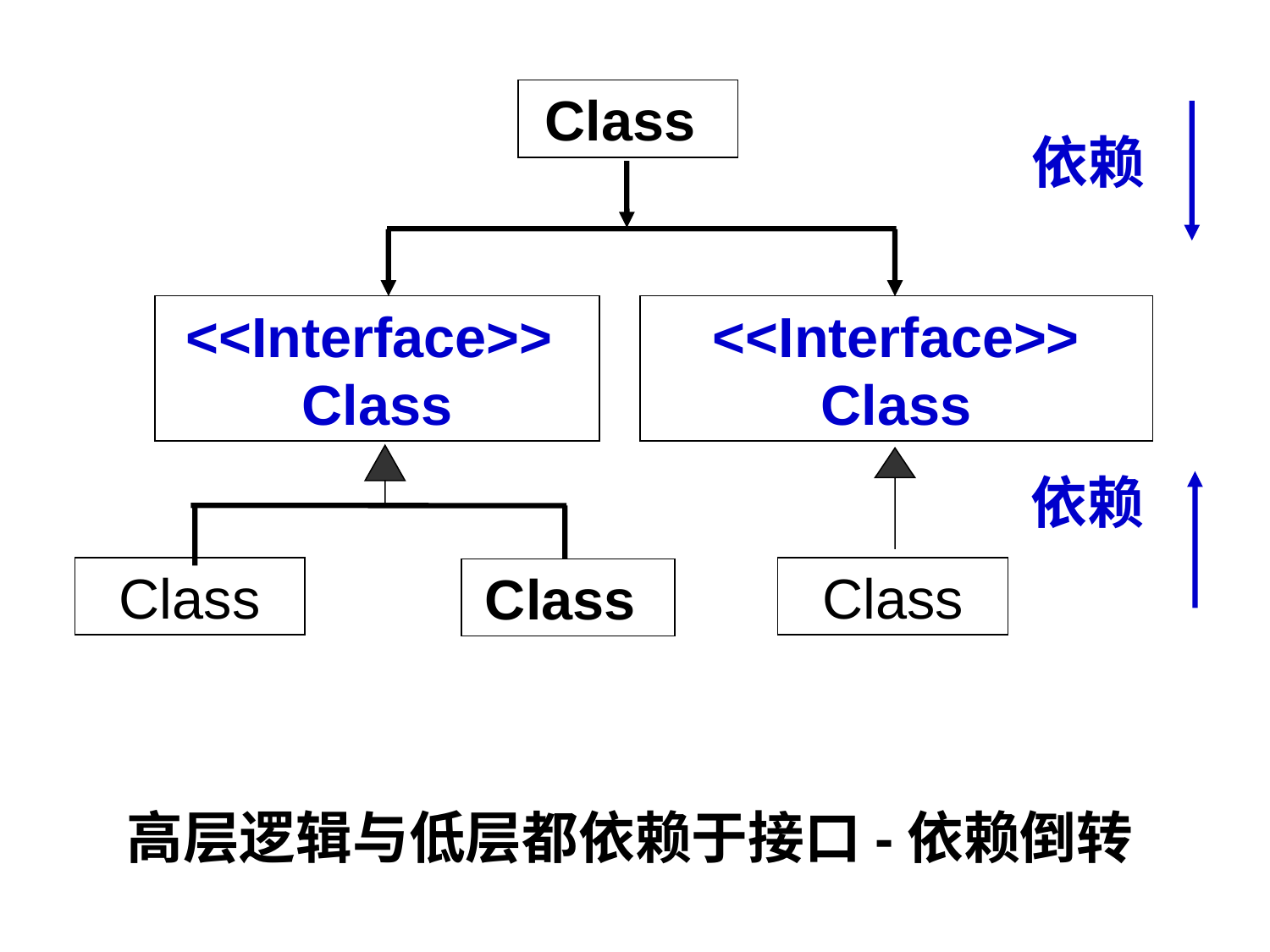

Class

依赖

<<Interface>>
Class
<<Interface>>
Class

依赖

Class
Class
Class
高层逻辑与低层都依赖于接口-依赖倒转